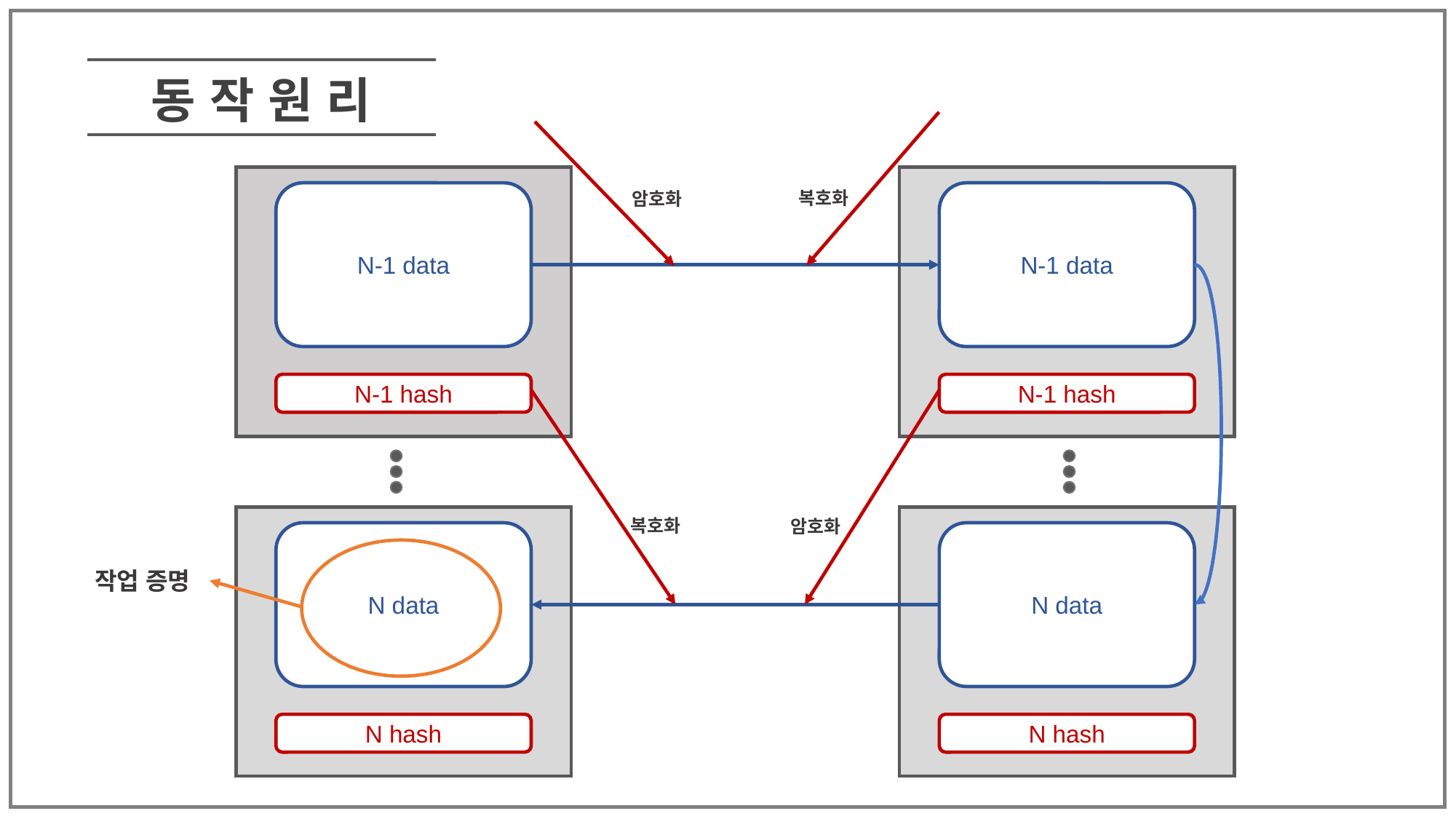

동 작 원 리

복호화
암호화
N-1 data
N-1 data
N-1 hash
N-1 hash

복호화
암호화
N data
N data

작업 증명
N hash
N hash